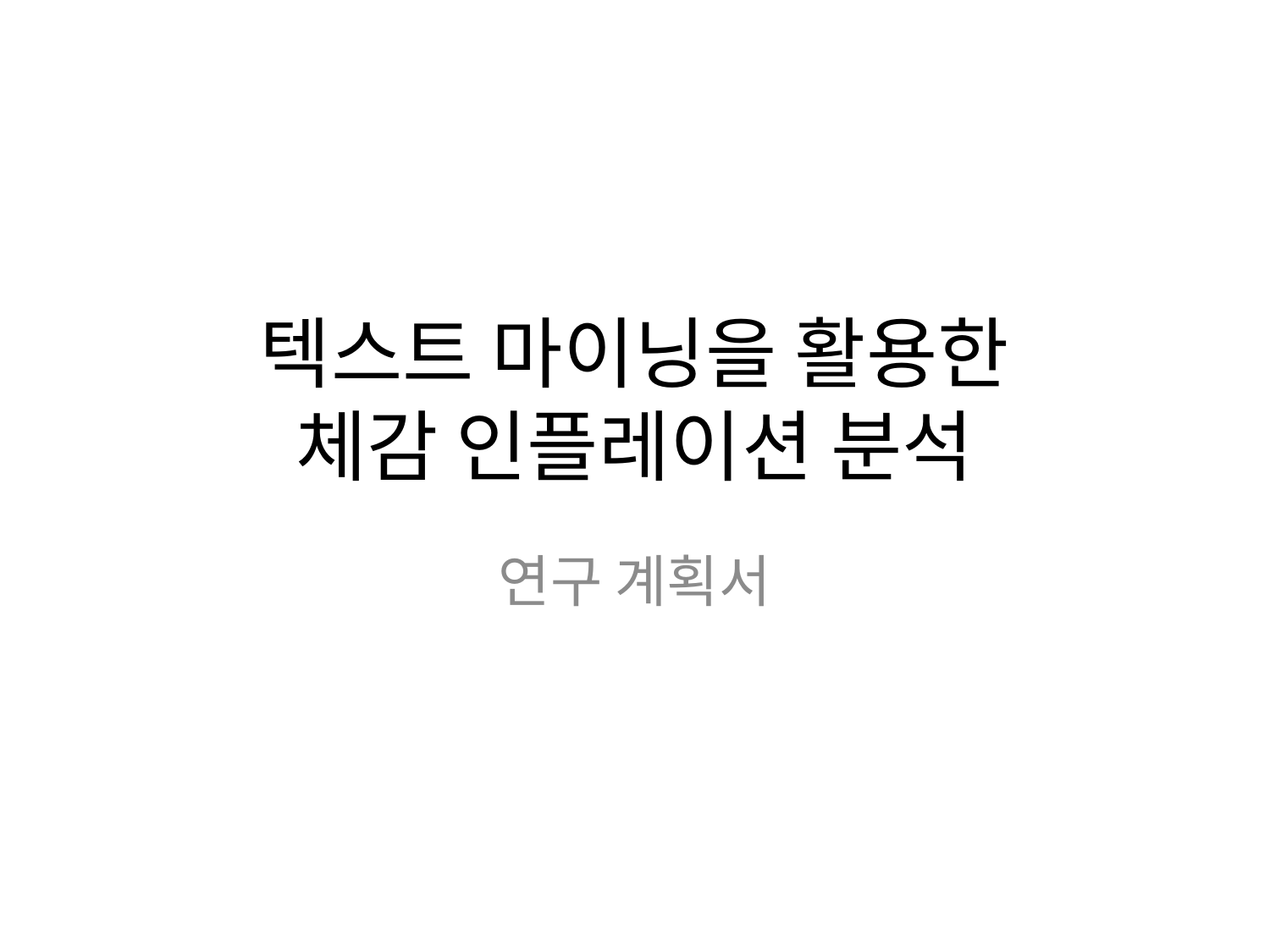

# 텍스트 마이닝을 활용한
체감 인플레이션 분석
연구 계획서